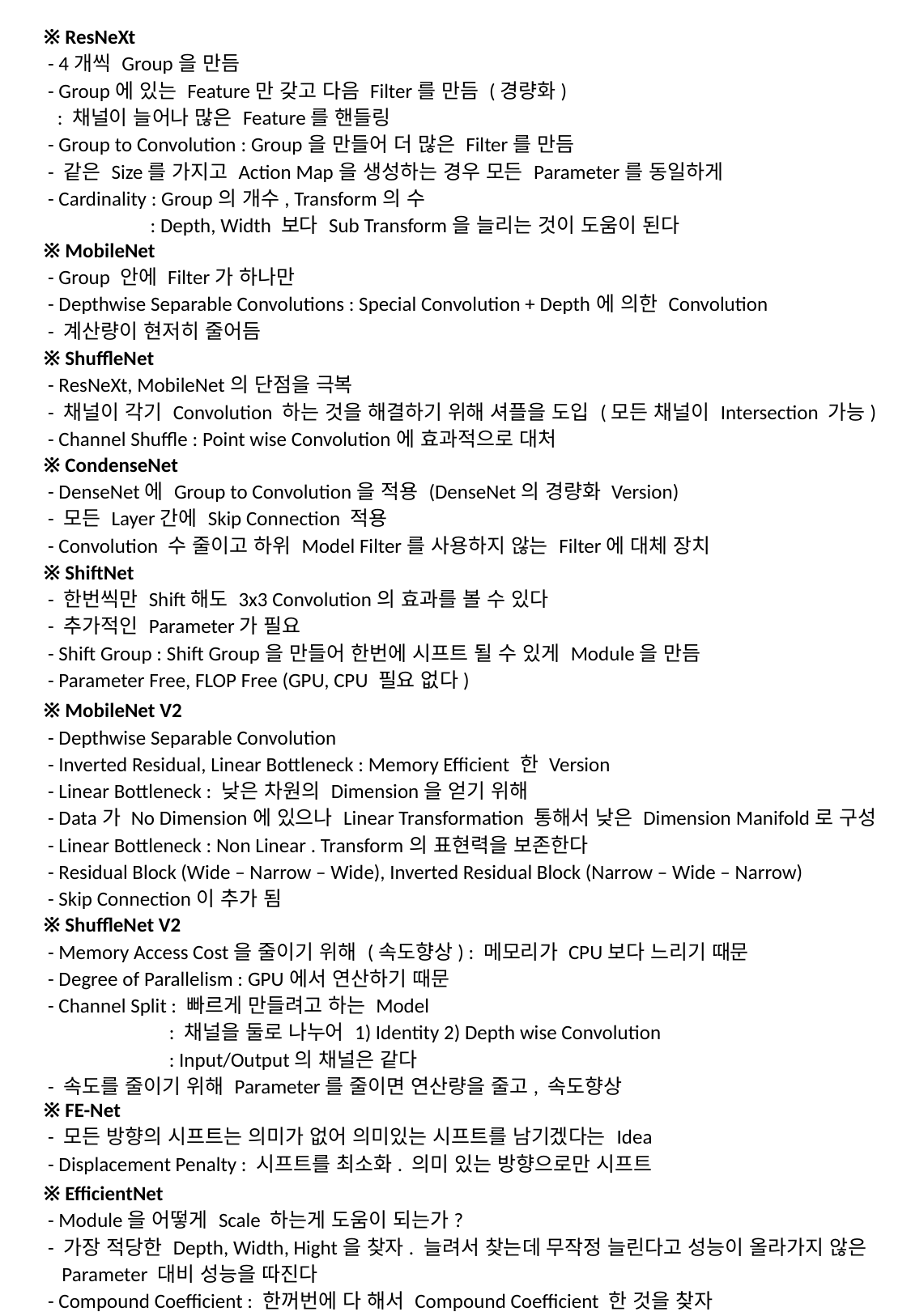

※ ResNeXt
 - 4개씩 Group을 만듬
 - Group에 있는 Feature만 갖고 다음 Filter를 만듬 (경량화)
   : 채널이 늘어나 많은 Feature를 핸들링
 - Group to Convolution : Group을 만들어 더 많은 Filter를 만듬
 - 같은 Size를 가지고 Action Map을 생성하는 경우 모든 Parameter를 동일하게
 - Cardinality : Group의 개수, Transform의 수
                       : Depth, Width 보다 Sub Transform을 늘리는 것이 도움이 된다
※ MobileNet
 - Group 안에 Filter가 하나만
 - Depthwise Separable Convolutions : Special Convolution + Depth에 의한 Convolution
 - 계산량이 현저히 줄어듬
※ ShuffleNet
 - ResNeXt, MobileNet의 단점을 극복
 - 채널이 각기 Convolution 하는 것을 해결하기 위해 셔플을 도입 (모든 채널이 Intersection 가능)
 - Channel Shuffle : Point wise Convolution에 효과적으로 대처
※ CondenseNet
 - DenseNet에 Group to Convolution을 적용 (DenseNet의 경량화 Version)
 - 모든 Layer간에 Skip Connection 적용
 - Convolution 수 줄이고 하위 Model Filter를 사용하지 않는 Filter에 대체 장치
※ ShiftNet
 - 한번씩만 Shift해도 3x3 Convolution의 효과를 볼 수 있다
 - 추가적인 Parameter가 필요
 - Shift Group : Shift Group을 만들어 한번에 시프트 될 수 있게 Module을 만듬
 - Parameter Free, FLOP Free (GPU, CPU 필요 없다)
※ MobileNet V2
 - Depthwise Separable Convolution
 - Inverted Residual, Linear Bottleneck : Memory Efficient 한 Version
 - Linear Bottleneck : 낮은 차원의 Dimension을 얻기 위해
 - Data가 No Dimension에 있으나 Linear Transformation 통해서 낮은 Dimension Manifold로 구성
 - Linear Bottleneck : Non Linear . Transform의 표현력을 보존한다
 - Residual Block (Wide – Narrow – Wide), Inverted Residual Block (Narrow – Wide – Narrow)
 - Skip Connection이 추가 됨
※ ShuffleNet V2
 - Memory Access Cost을 줄이기 위해 (속도향상) : 메모리가 CPU보다 느리기 때문
 - Degree of Parallelism : GPU에서 연산하기 때문
 - Channel Split : 빠르게 만들려고 하는 Model
                           : 채널을 둘로 나누어 1) Identity 2) Depth wise Convolution
                           : Input/Output의 채널은 같다
 - 속도를 줄이기 위해 Parameter를 줄이면 연산량을 줄고, 속도향상
※ FE-Net
 - 모든 방향의 시프트는 의미가 없어 의미있는 시프트를 남기겠다는 Idea
 - Displacement Penalty : 시프트를 최소화. 의미 있는 방향으로만 시프트
※ EfficientNet
 - Module을 어떻게 Scale 하는게 도움이 되는가?
 - 가장 적당한 Depth, Width, Hight을 찾자. 늘려서 찾는데 무작정 늘린다고 성능이 올라가지 않은
    Parameter 대비 성능을 따진다
 - Compound Coefficient : 한꺼번에 다 해서 Compound Coefficient 한 것을 찾자